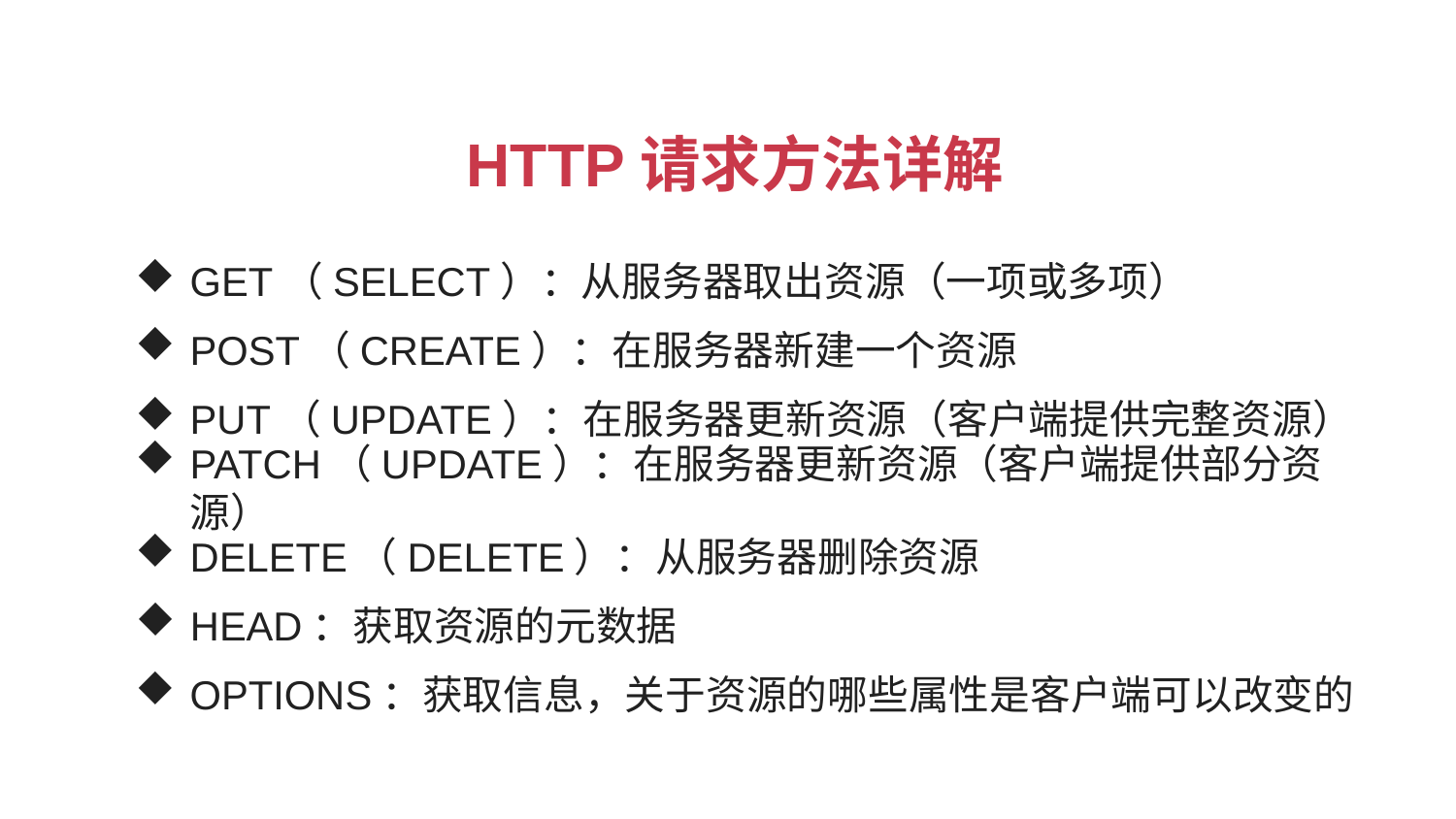

HTTP请求方法详解
GET（SELECT）：从服务器取出资源（一项或多项）
POST（CREATE）：在服务器新建一个资源
PUT（UPDATE）：在服务器更新资源（客户端提供完整资源）
PATCH（UPDATE）：在服务器更新资源（客户端提供部分资源）
DELETE（DELETE）：从服务器删除资源
HEAD：获取资源的元数据
OPTIONS：获取信息，关于资源的哪些属性是客户端可以改变的